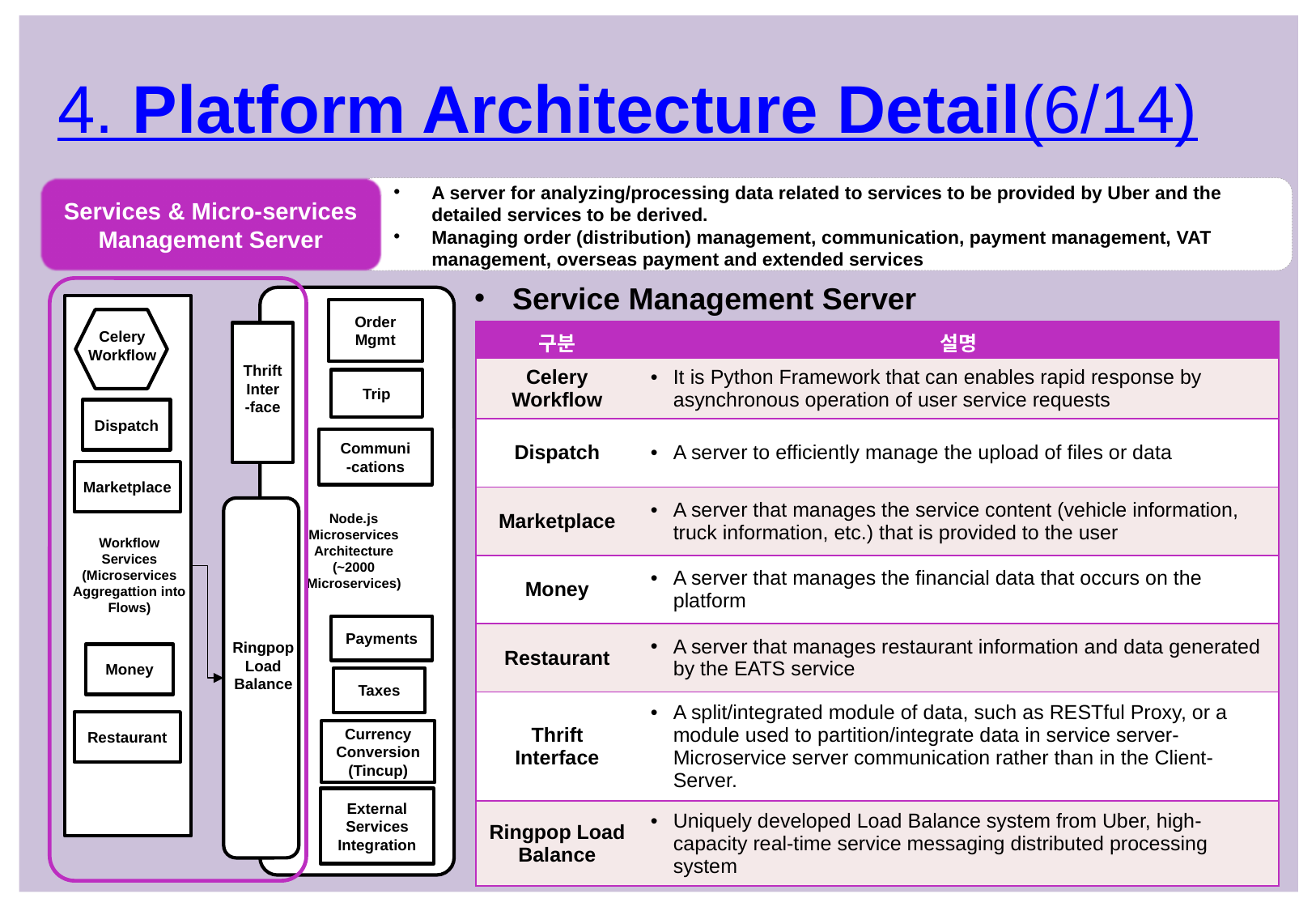

4. Platform Architecture Detail(6/14)
A server for analyzing/processing data related to services to be provided by Uber and the detailed services to be derived.
Managing order (distribution) management, communication, payment management, VAT management, overseas payment and extended services
Services & Micro-services Management Server

Service Management Server

Order
Mgmt

Celery
Workflow

Thrift
Inter
-face
Trip
Dispatch
Communi
-cations
Marketplace

Node.js
Microservices
Architecture
(~2000
Microservices)
Workflow
Services
(Microservices
Aggregattion into
Flows)
Payments
Ringpop
Load
Balance
Money
Taxes
Restaurant
Currency
Conversion
(Tincup)
External
Services
Integration
| 구분 | 설명 |
| --- | --- |
| Celery Workflow | It is Python Framework that can enables rapid response by asynchronous operation of user service requests |
| Dispatch | A server to efficiently manage the upload of files or data |
| Marketplace | A server that manages the service content (vehicle information, truck information, etc.) that is provided to the user |
| Money | A server that manages the financial data that occurs on the platform |
| Restaurant | A server that manages restaurant information and data generated by the EATS service |
| Thrift Interface | A split/integrated module of data, such as RESTful Proxy, or a module used to partition/integrate data in service server-Microservice server communication rather than in the Client-Server. |
| Ringpop Load Balance | Uniquely developed Load Balance system from Uber, high-capacity real-time service messaging distributed processing system |